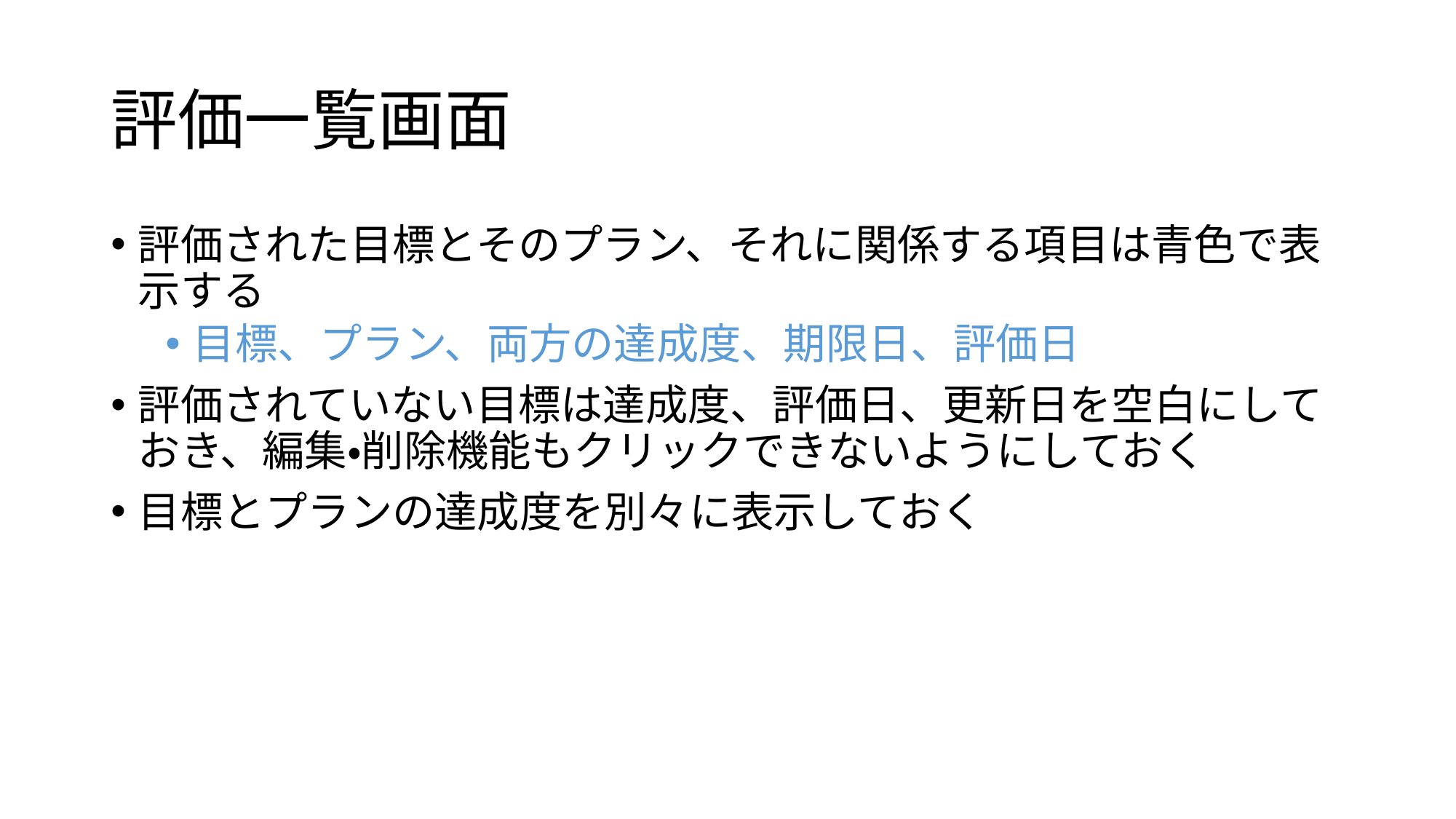

# 評価一覧画面
評価された目標とそのプラン、それに関係する項目は青色で表示する
目標、プラン、両方の達成度、期限日、評価日
評価されていない目標は達成度、評価日、更新日を空白にしておき、編集・削除機能もクリックできないようにしておく
目標とプランの達成度を別々に表示しておく